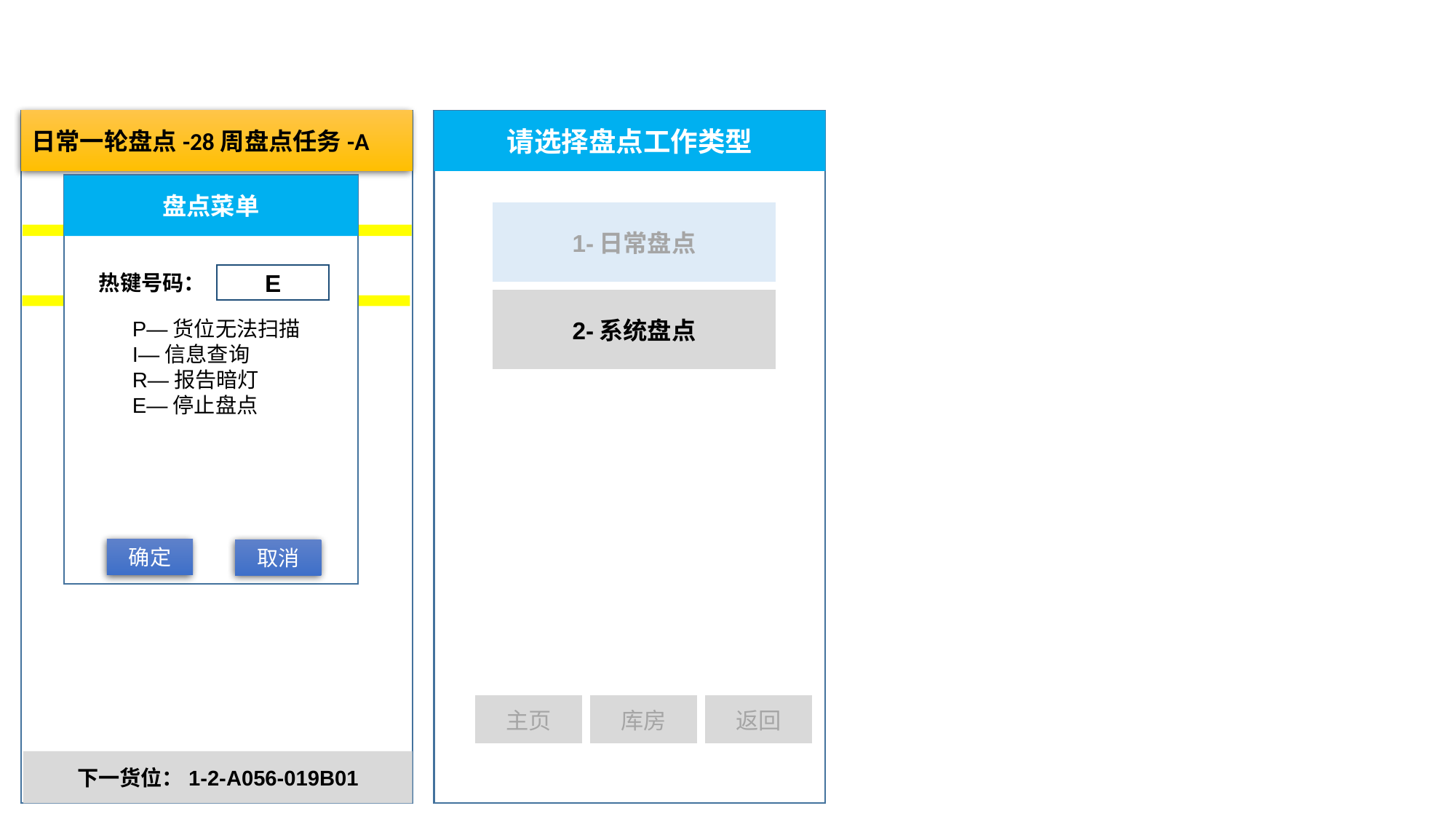

#

日常一轮盘点-28周盘点任务-A

请选择盘点工作类型
扫描货位

盘点菜单
热键号码：
E
P—货位无法扫描
I—信息查询
R—报告暗灯
E—停止盘点
确定
取消
| 1-日常盘点 |
| --- |
| 2-系统盘点 |

1-2-A056-019C01

| 主页 | 库房 | 返回 |
| --- | --- | --- |
下一货位：1-2-A056-019B01